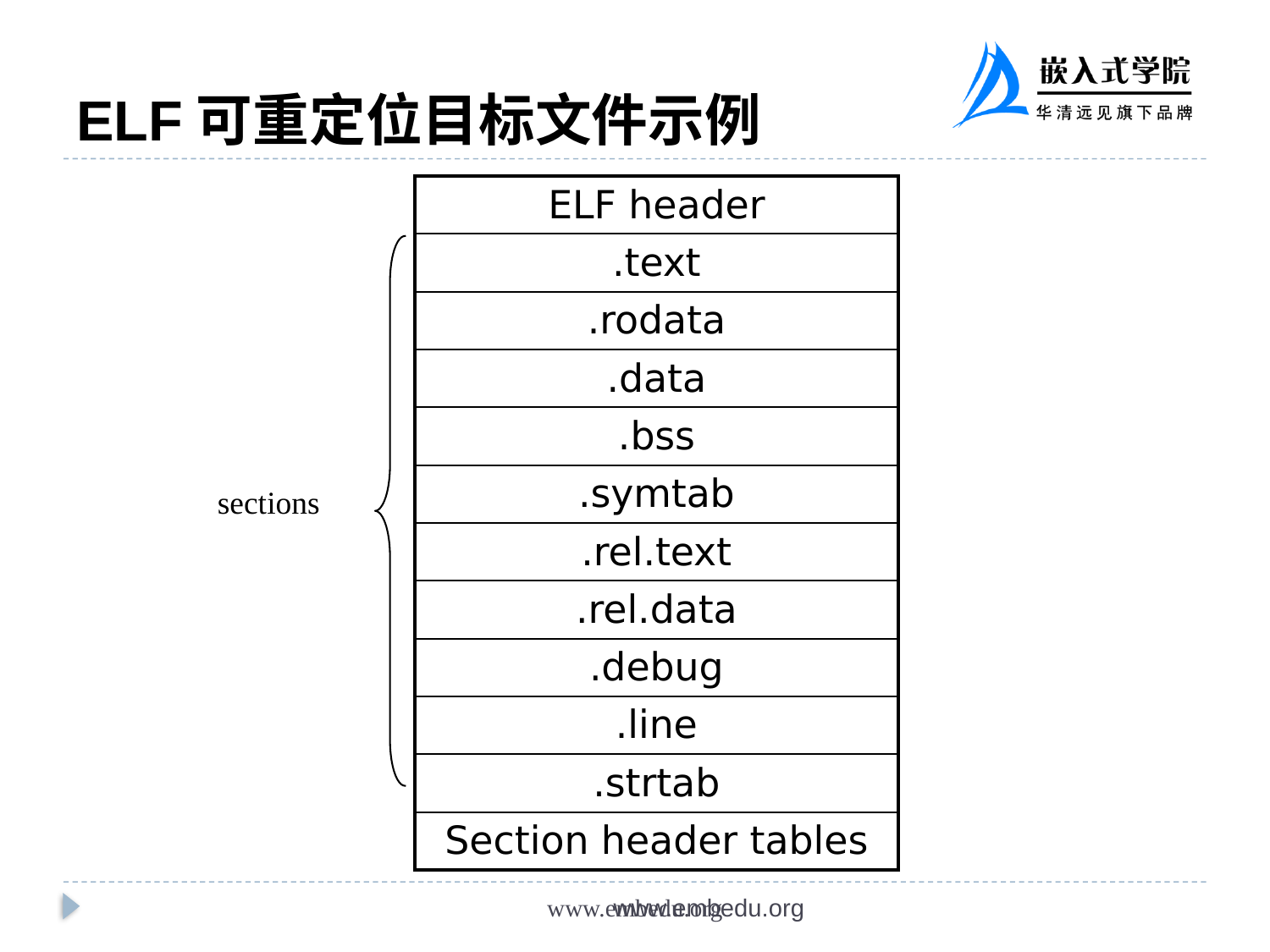

# ELF可重定位目标文件示例

| ELF header |
| --- |
| .text |
| .rodata |
| .data |
| .bss |
| .symtab |
| .rel.text |
| .rel.data |
| .debug |
| .line |
| .strtab |
| Section header tables |

sections
www.embedu.org
www.embedu.org